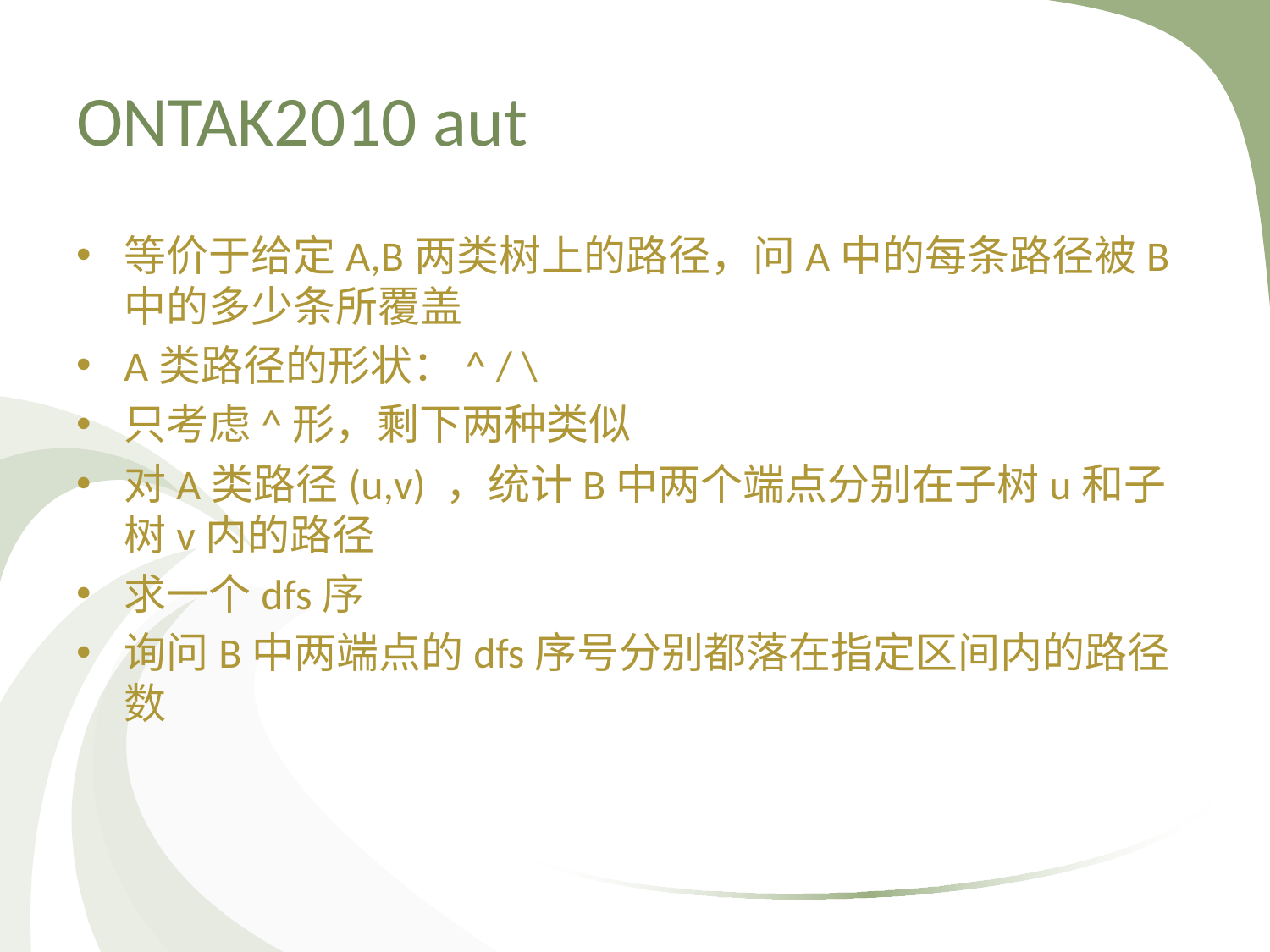

# ONTAK2010 aut
等价于给定A,B两类树上的路径，问A中的每条路径被B中的多少条所覆盖
A类路径的形状：^ / \
只考虑^形，剩下两种类似
对A类路径(u,v) ，统计B中两个端点分别在子树u和子树v内的路径
求一个dfs序
询问B中两端点的dfs序号分别都落在指定区间内的路径数